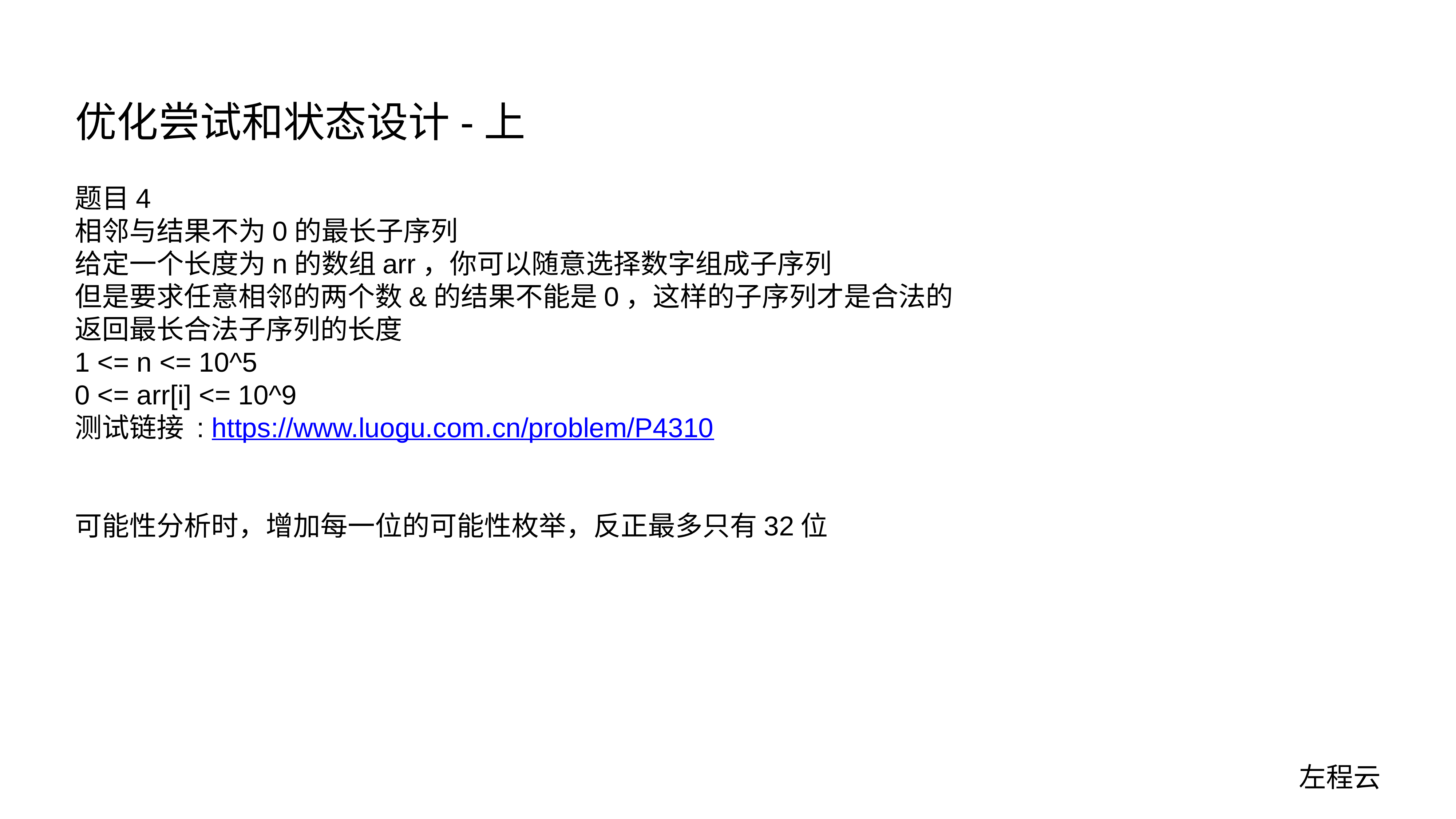

# 优化尝试和状态设计-上
题目4
相邻与结果不为0的最长子序列
给定一个长度为n的数组arr，你可以随意选择数字组成子序列
但是要求任意相邻的两个数&的结果不能是0，这样的子序列才是合法的
返回最长合法子序列的长度
1 <= n <= 10^5
0 <= arr[i] <= 10^9
测试链接 : https://www.luogu.com.cn/problem/P4310

可能性分析时，增加每一位的可能性枚举，反正最多只有32位
左程云